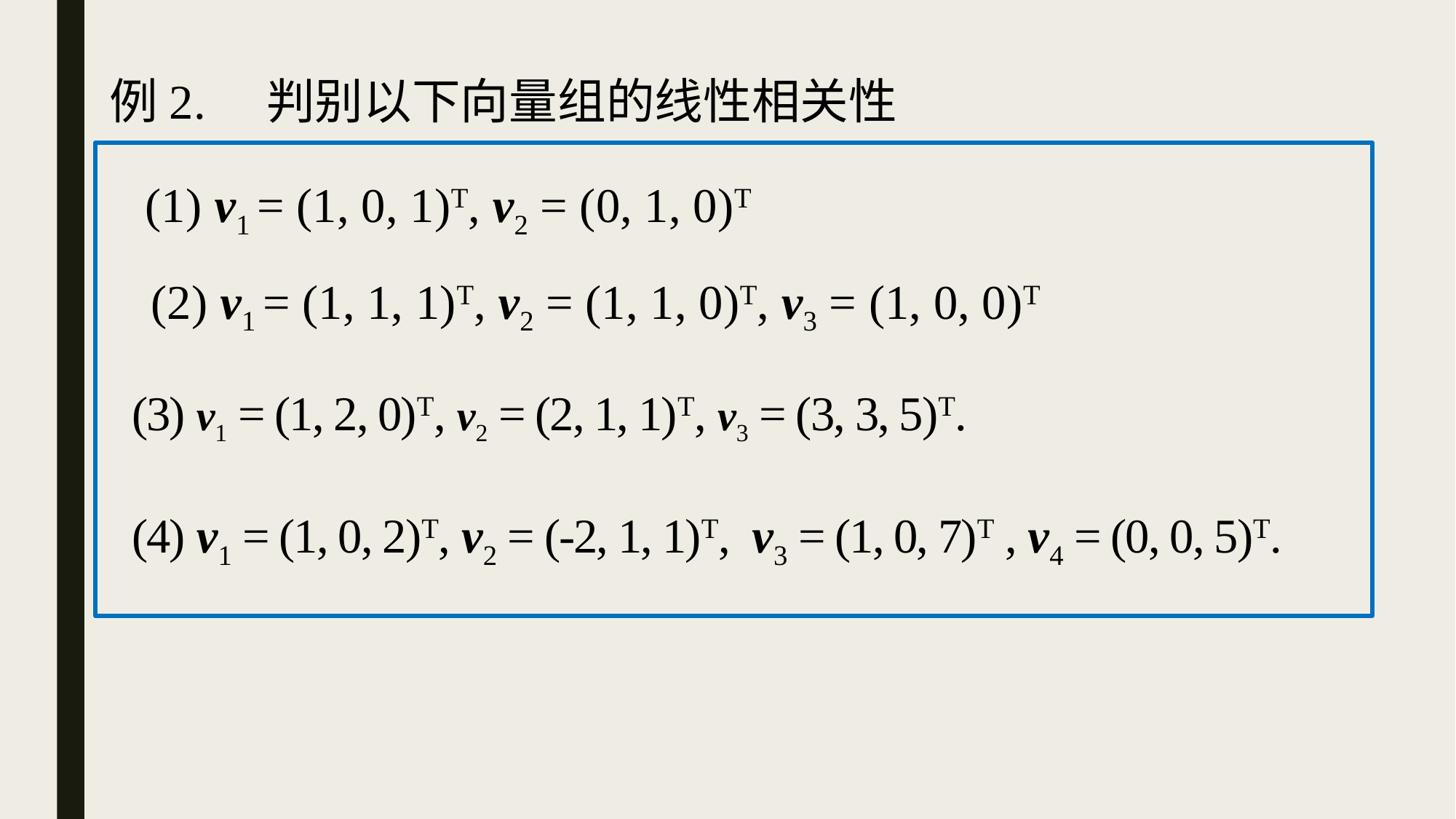

例2.    判别以下向量组的线性相关性

(1) v1 = (1, 0, 1)T, v2 = (0, 1, 0)T
(2) v1 = (1, 1, 1)T, v2 = (1, 1, 0)T, v3 = (1, 0, 0)T
(3) v1 = (1, 2, 0)T, v2 = (2, 1, 1)T, v3 = (3, 3, 5)T.

(4) v1 = (1, 0, 2)T, v2 = (-2, 1, 1)T,  v3 = (1, 0, 7)T , v4 = (0, 0, 5)T.